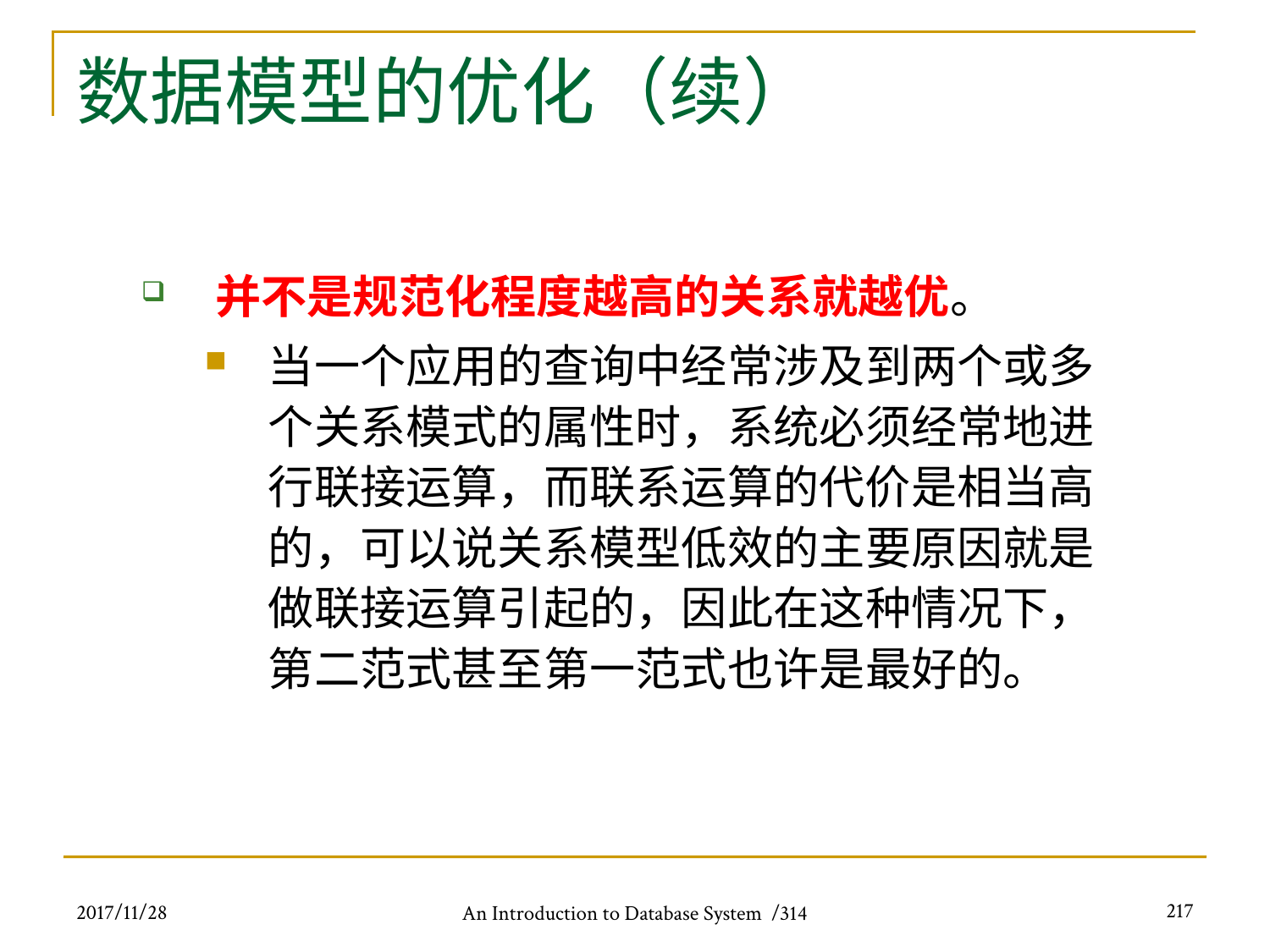

# 数据模型的优化（续）
并不是规范化程度越高的关系就越优。
当一个应用的查询中经常涉及到两个或多个关系模式的属性时，系统必须经常地进行联接运算，而联系运算的代价是相当高的，可以说关系模型低效的主要原因就是做联接运算引起的，因此在这种情况下，第二范式甚至第一范式也许是最好的。
2017/11/28
217
An Introduction to Database System  /314